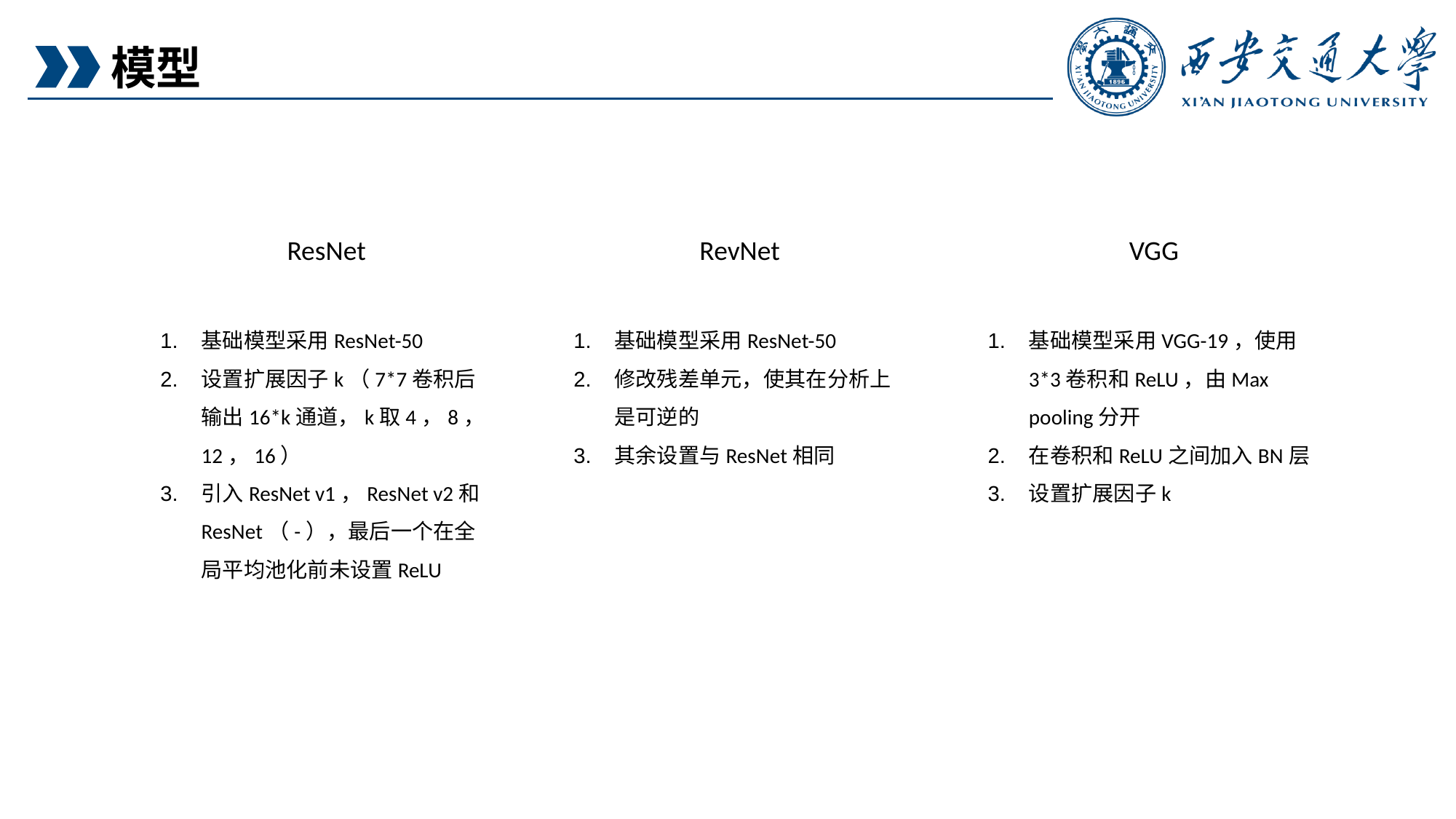

模型

ResNet

基础模型采用ResNet-50
设置扩展因子k（7*7卷积后输出16*k通道，k取4，8，12，16）
引入ResNet v1，ResNet v2和ResNet（-），最后一个在全局平均池化前未设置ReLU
RevNet

基础模型采用ResNet-50
修改残差单元，使其在分析上是可逆的
其余设置与ResNet相同
VGG

基础模型采用VGG-19，使用3*3卷积和ReLU，由Max pooling分开
在卷积和ReLU之间加入BN层
设置扩展因子k